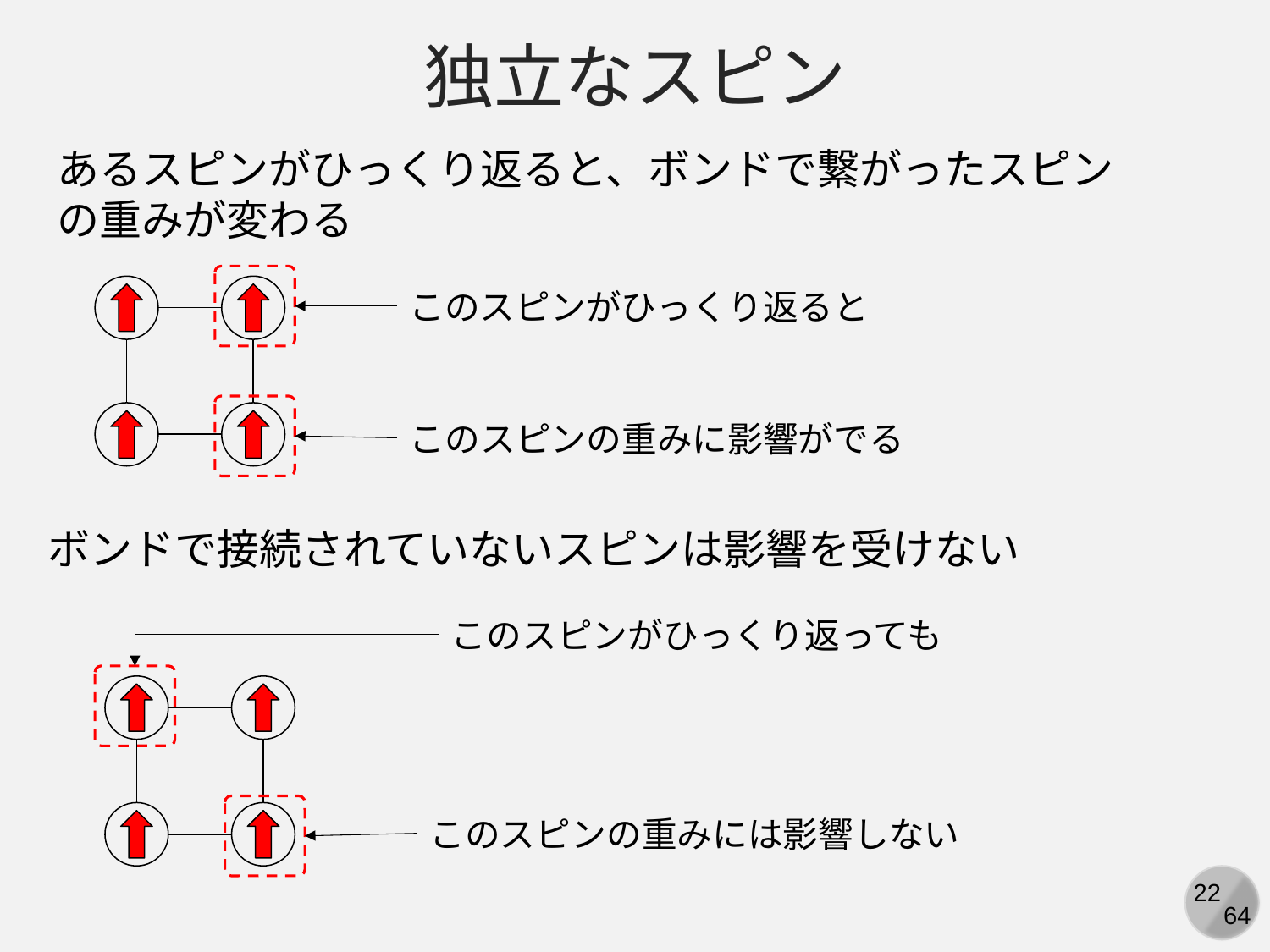

独立なスピン
あるスピンがひっくり返ると、ボンドで繋がったスピンの重みが変わる

このスピンがひっくり返ると

このスピンの重みに影響がでる
ボンドで接続されていないスピンは影響を受けない
このスピンがひっくり返っても

このスピンの重みには影響しない